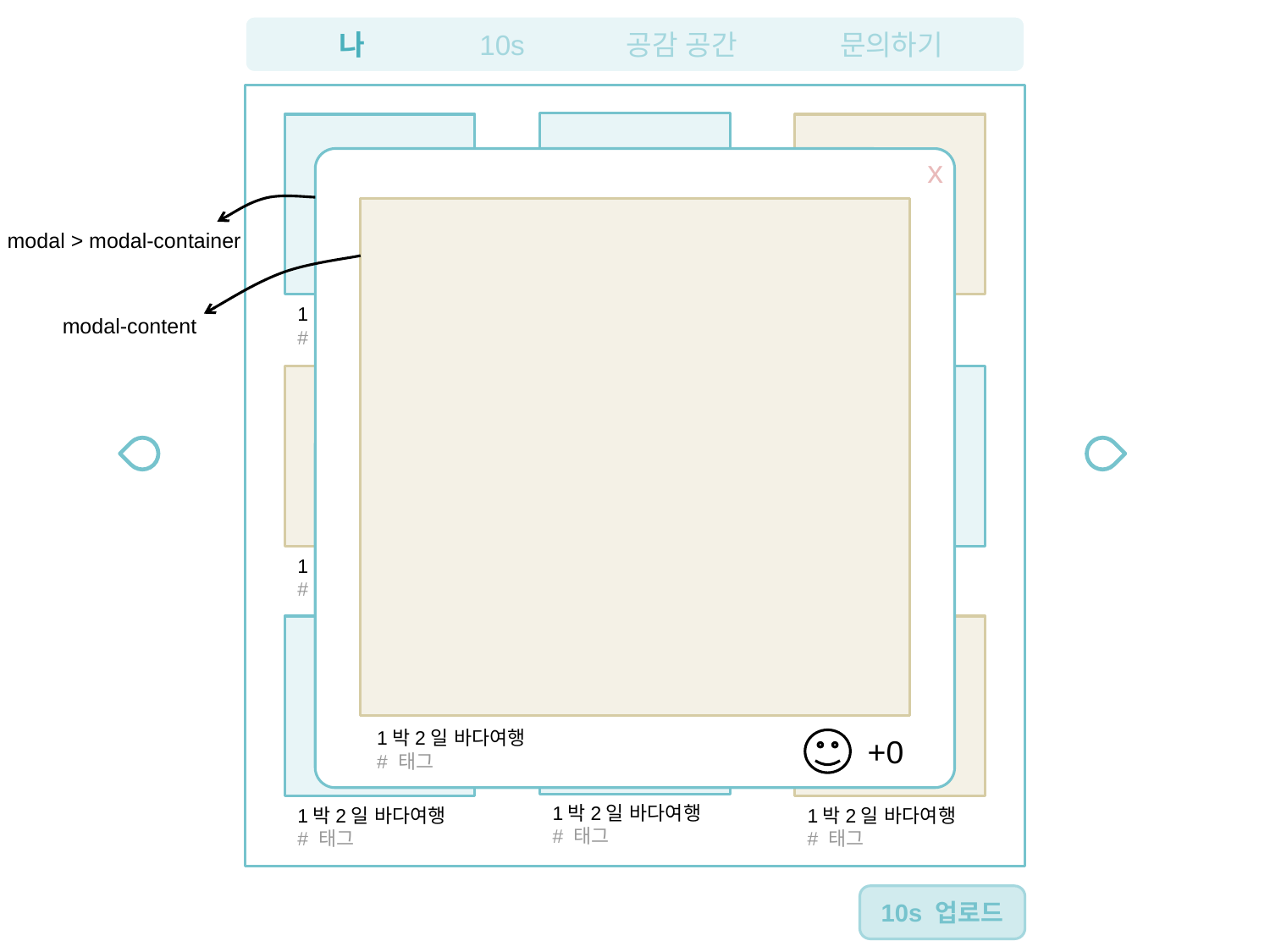

10s
나
공감 공간
문의하기

x

modal > modal-container

1박2일 바다여행
# 태그
1박2일 바다여행
# 태그
1박2일 바다여행
# 태그
modal-content

1박2일 바다여행
# 태그
1박2일 바다여행
# 태그
1박2일 바다여행
# 태그

1박2일 바다여행
# 태그
+0

1박2일 바다여행
# 태그
1박2일 바다여행
# 태그
1박2일 바다여행
# 태그
10s 업로드